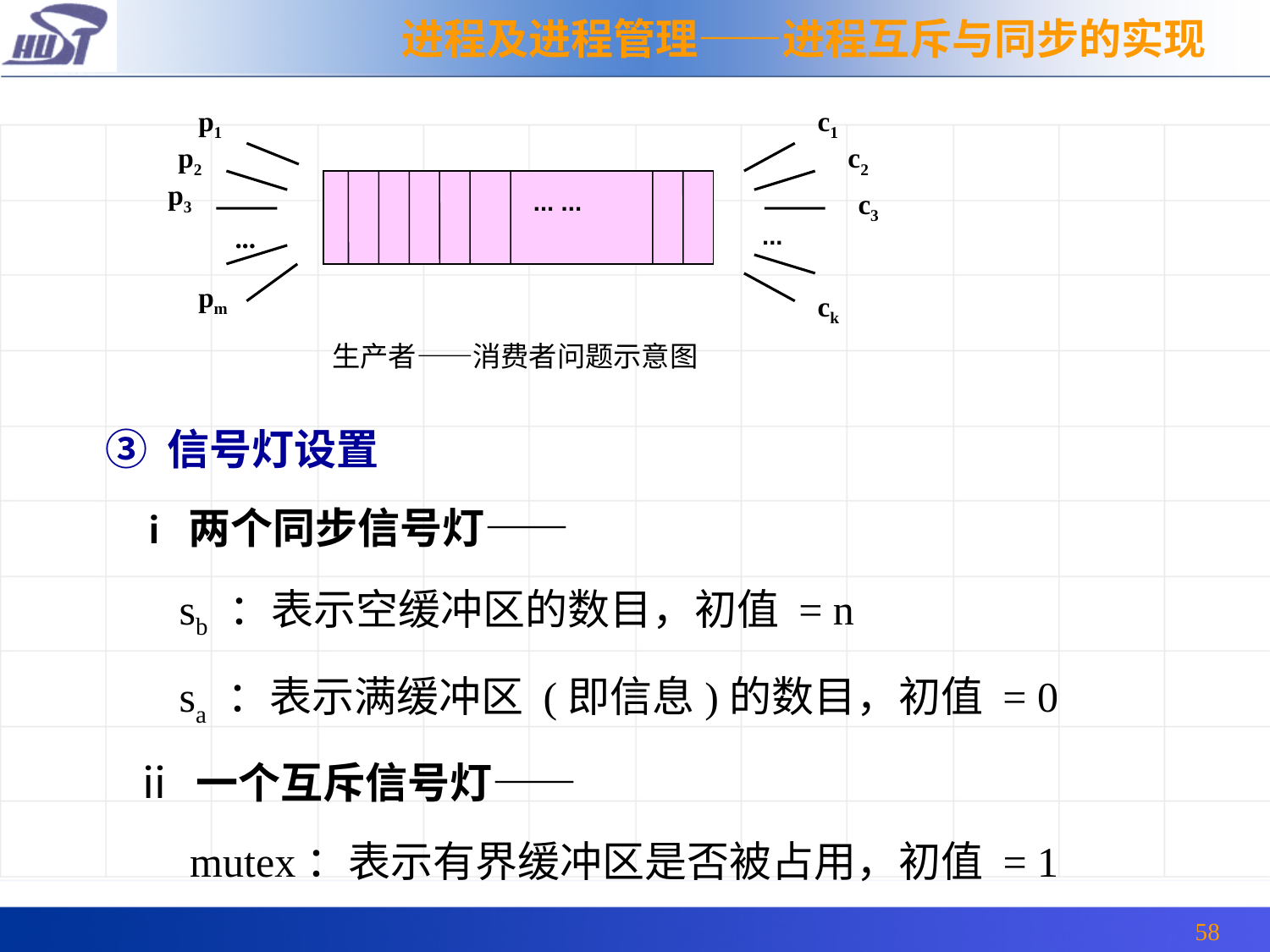

进程及进程管理——进程互斥与同步的实现
c1
p1
p2
c2

p3

... ...
c3

...
...

pm

ck
生产者——消费者问题示意图
③ 信号灯设置
    ⅰ 两个同步信号灯——
       sb ：表示空缓冲区的数目，初值 = n
       sa ：表示满缓冲区 (即信息)的数目，初值 = 0
   ⅱ 一个互斥信号灯——
        mutex：表示有界缓冲区是否被占用，初值 = 1
58